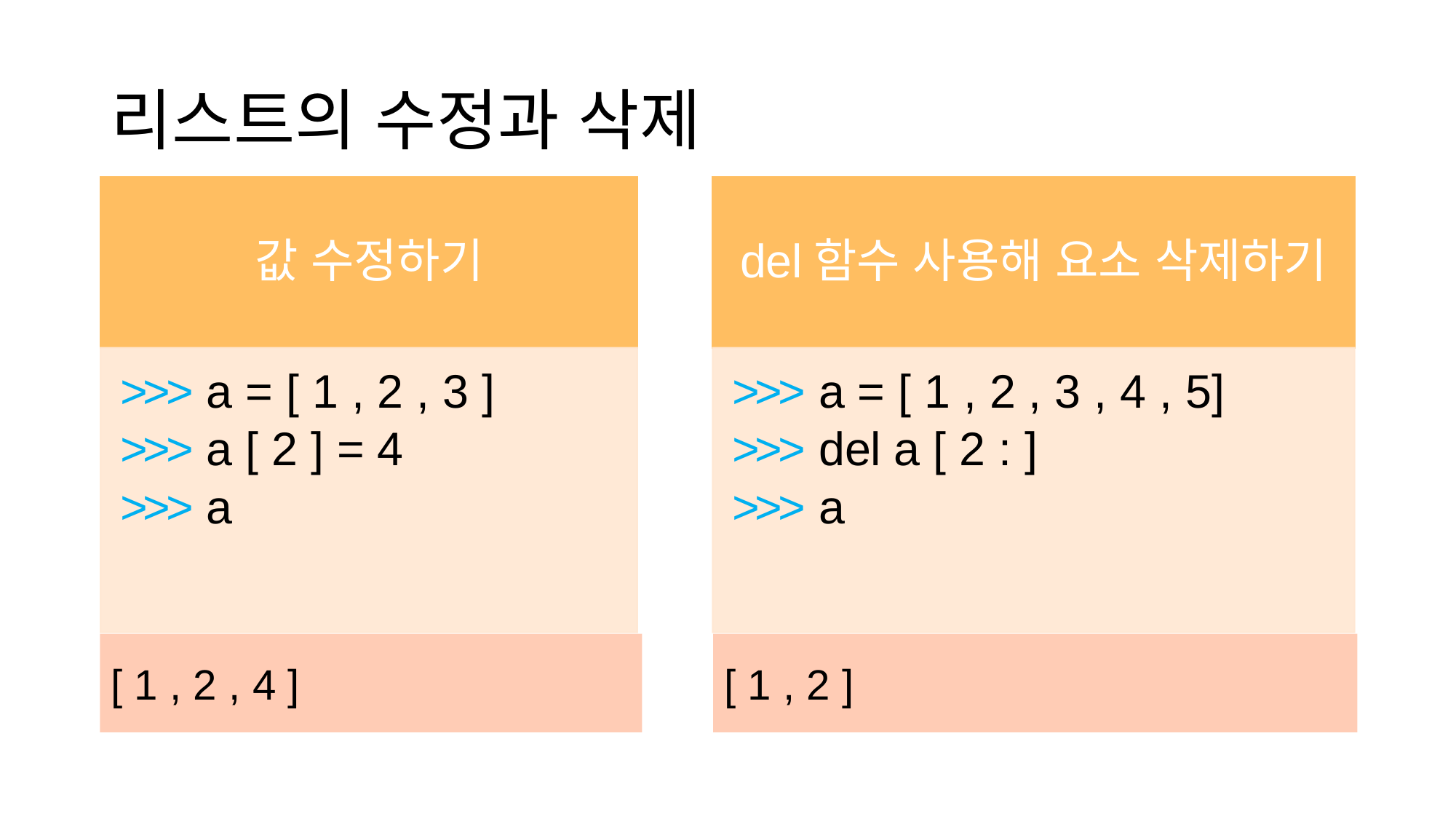

# 리스트의 수정과 삭제
값 수정하기
>>> a = [ 1 , 2 , 3 ]
>>> a [ 2 ] = 4
>>> a
del함수 사용해 요소 삭제하기
>>> a = [ 1 , 2 , 3 , 4 , 5]
>>> del a [ 2 : ]
>>> a
[ 1 , 2 , 4 ]
[ 1 , 2 ]